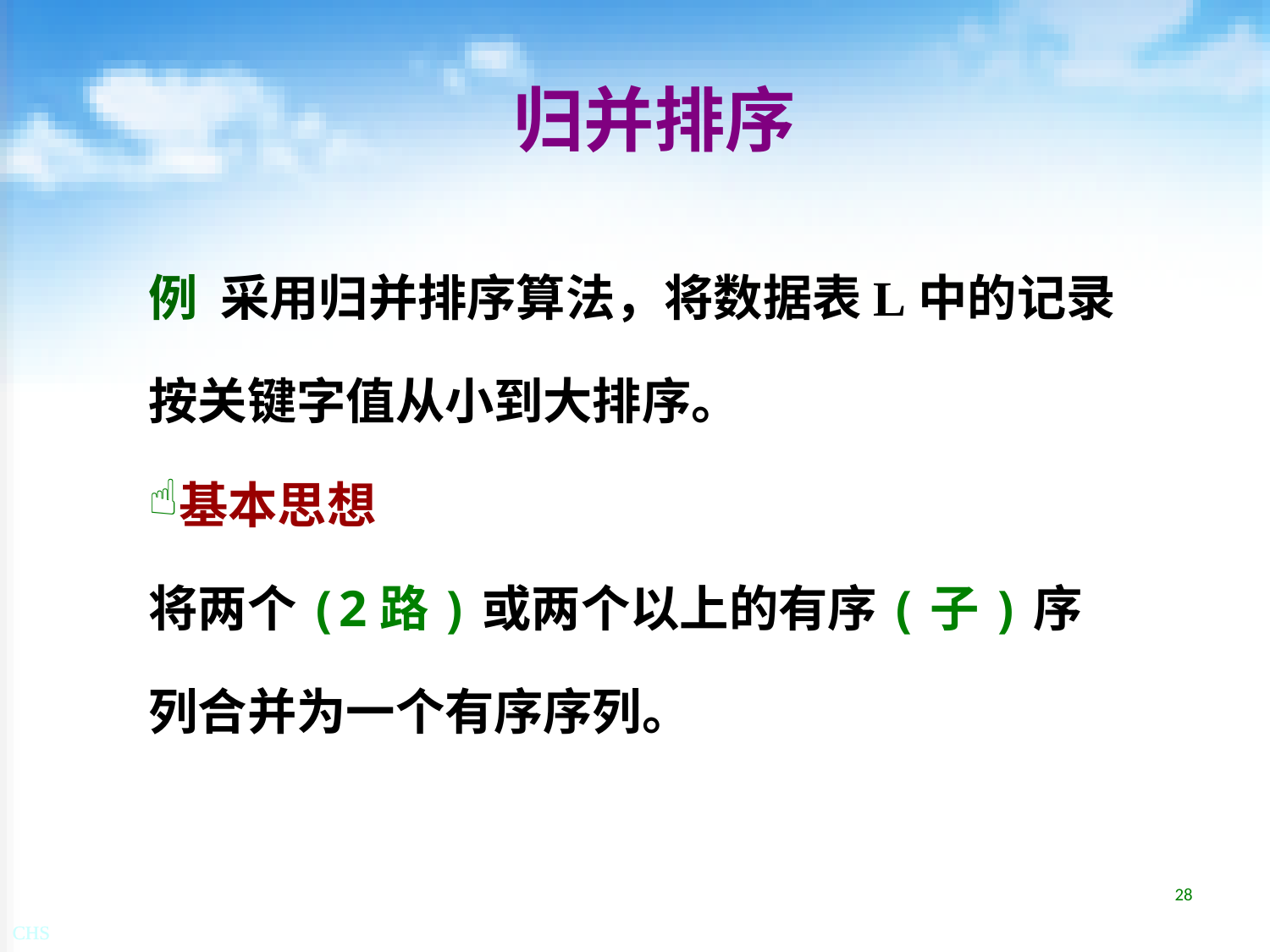

# 归并排序
例  采用归并排序算法，将数据表L中的记录按关键字值从小到大排序。
基本思想
将两个(2路)或两个以上的有序(子)序列合并为一个有序序列。
28